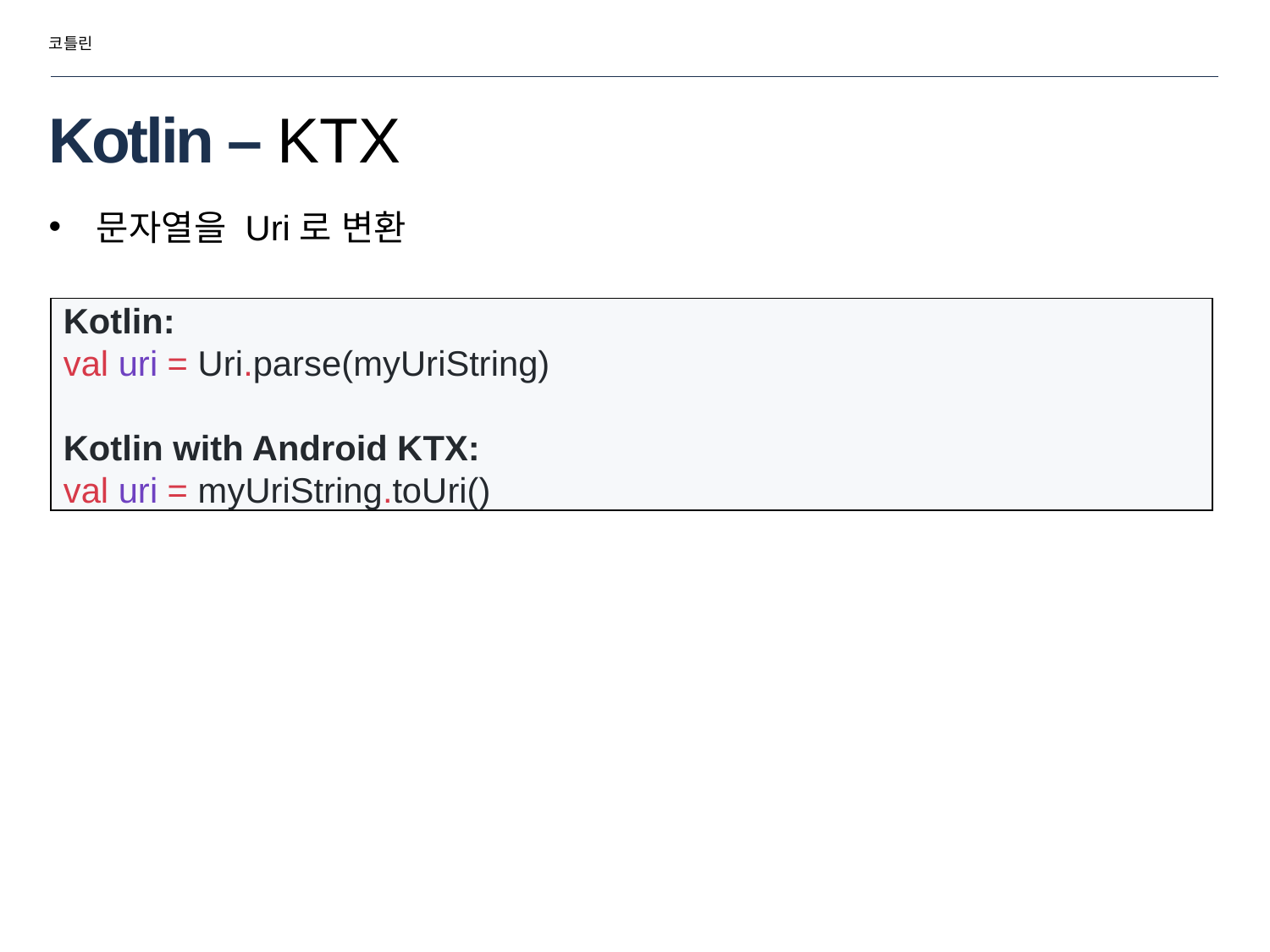

코틀린
# Kotlin – KTX
문자열을 Uri로 변환
Kotlin:
val uri = Uri.parse(myUriString)

Kotlin with Android KTX:
val uri = myUriString.toUri()